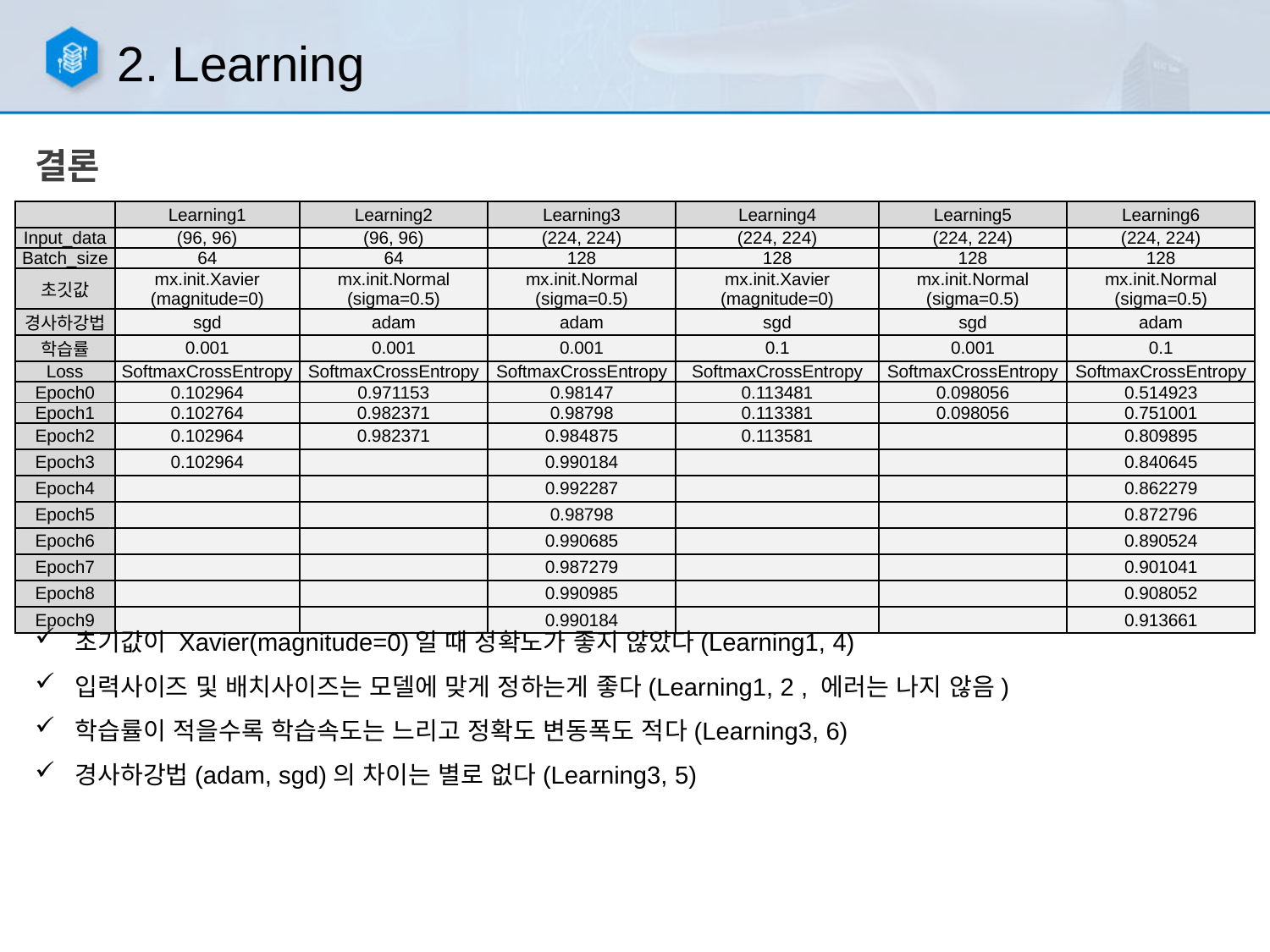

2. Learning
결론
|  | Learning1 | Learning2 | Learning3 | Learning4 | Learning5 | Learning6 |
| --- | --- | --- | --- | --- | --- | --- |
| Input\_data | (96, 96) | (96, 96) | (224, 224) | (224, 224) | (224, 224) | (224, 224) |
| Batch\_size | 64 | 64 | 128 | 128 | 128 | 128 |
| 초깃값 | mx.init.Xavier (magnitude=0) | mx.init.Normal (sigma=0.5) | mx.init.Normal (sigma=0.5) | mx.init.Xavier (magnitude=0) | mx.init.Normal (sigma=0.5) | mx.init.Normal (sigma=0.5) |
| 경사하강법 | sgd | adam | adam | sgd | sgd | adam |
| 학습률 | 0.001 | 0.001 | 0.001 | 0.1 | 0.001 | 0.1 |
| Loss | SoftmaxCrossEntropy | SoftmaxCrossEntropy | SoftmaxCrossEntropy | SoftmaxCrossEntropy | SoftmaxCrossEntropy | SoftmaxCrossEntropy |
| Epoch0 | 0.102964 | 0.971153 | 0.98147 | 0.113481 | 0.098056 | 0.514923 |
| Epoch1 | 0.102764 | 0.982371 | 0.98798 | 0.113381 | 0.098056 | 0.751001 |
| Epoch2 | 0.102964 | 0.982371 | 0.984875 | 0.113581 |  | 0.809895 |
| Epoch3 | 0.102964 |  | 0.990184 |  |  | 0.840645 |
| Epoch4 |  |  | 0.992287 |  |  | 0.862279 |
| Epoch5 |  |  | 0.98798 |  |  | 0.872796 |
| Epoch6 |  |  | 0.990685 |  |  | 0.890524 |
| Epoch7 |  |  | 0.987279 |  |  | 0.901041 |
| Epoch8 |  |  | 0.990985 |  |  | 0.908052 |
| Epoch9 |  |  | 0.990184 |  |  | 0.913661 |
초기값이 Xavier(magnitude=0)일 때 정확도가 좋지 않았다(Learning1, 4)
입력사이즈 및 배치사이즈는 모델에 맞게 정하는게 좋다(Learning1, 2 , 에러는 나지 않음)
학습률이 적을수록 학습속도는 느리고 정확도 변동폭도 적다(Learning3, 6)
경사하강법(adam, sgd)의 차이는 별로 없다(Learning3, 5)